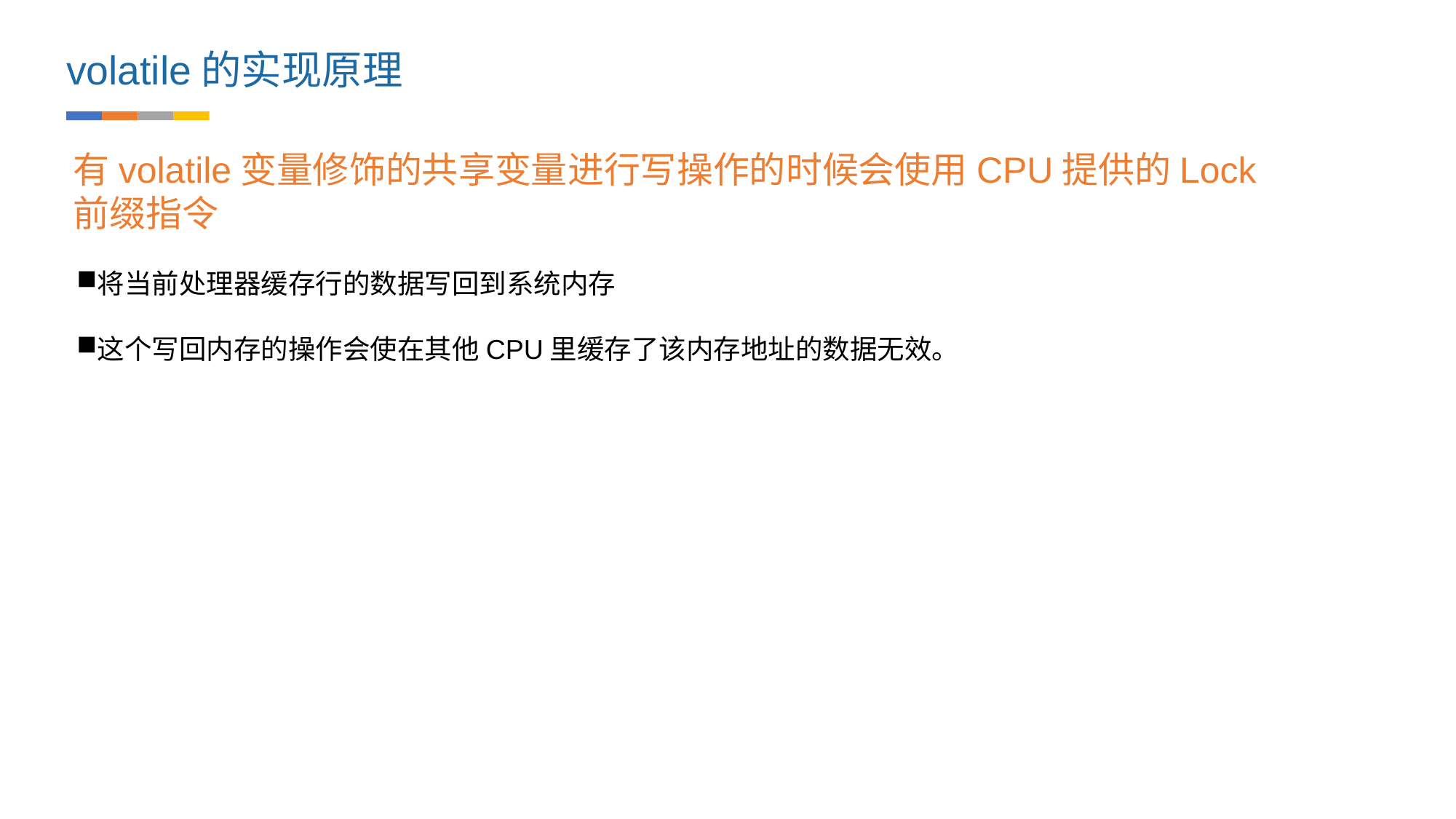

volatile的实现原理

有volatile变量修饰的共享变量进行写操作的时候会使用CPU提供的Lock前缀指令
将当前处理器缓存行的数据写回到系统内存

这个写回内存的操作会使在其他CPU里缓存了该内存地址的数据无效。